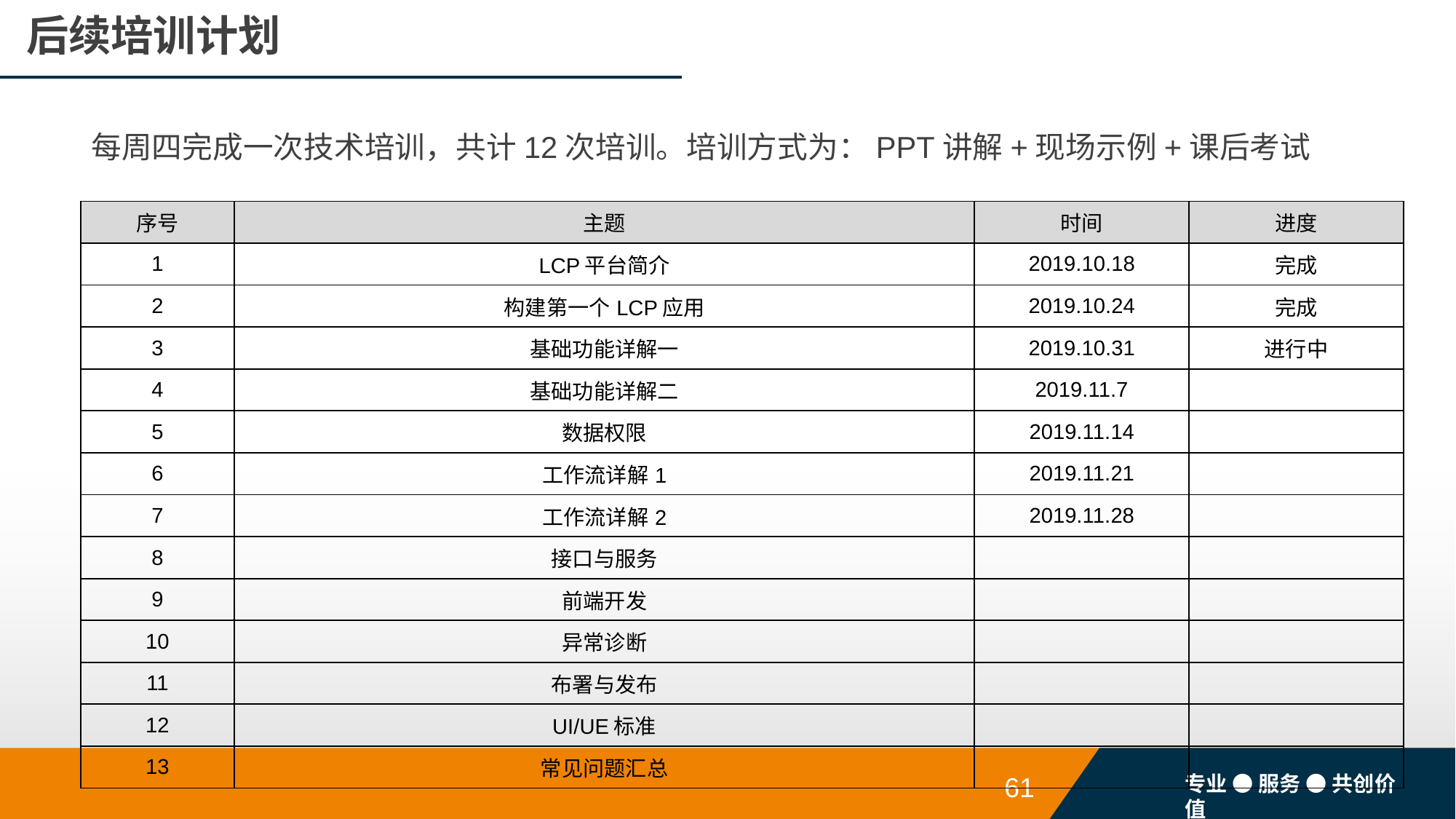

# 后续培训计划
每周四完成一次技术培训，共计12次培训。培训方式为：PPT讲解+现场示例+课后考试
| 序号 | 主题 | 时间 | 进度 |
| --- | --- | --- | --- |
| 1 | LCP平台简介 | 2019.10.18 | 完成 |
| 2 | 构建第一个LCP应用 | 2019.10.24 | 完成 |
| 3 | 基础功能详解一 | 2019.10.31 | 进行中 |
| 4 | 基础功能详解二 | 2019.11.7 |  |
| 5 | 数据权限 | 2019.11.14 |  |
| 6 | 工作流详解1 | 2019.11.21 |  |
| 7 | 工作流详解2 | 2019.11.28 |  |
| 8 | 接口与服务 |  |  |
| 9 | 前端开发 |  |  |
| 10 | 异常诊断 |  |  |
| 11 | 布署与发布 |  |  |
| 12 | UI/UE标准 |  |  |
| 13 | 常见问题汇总 |  |  |